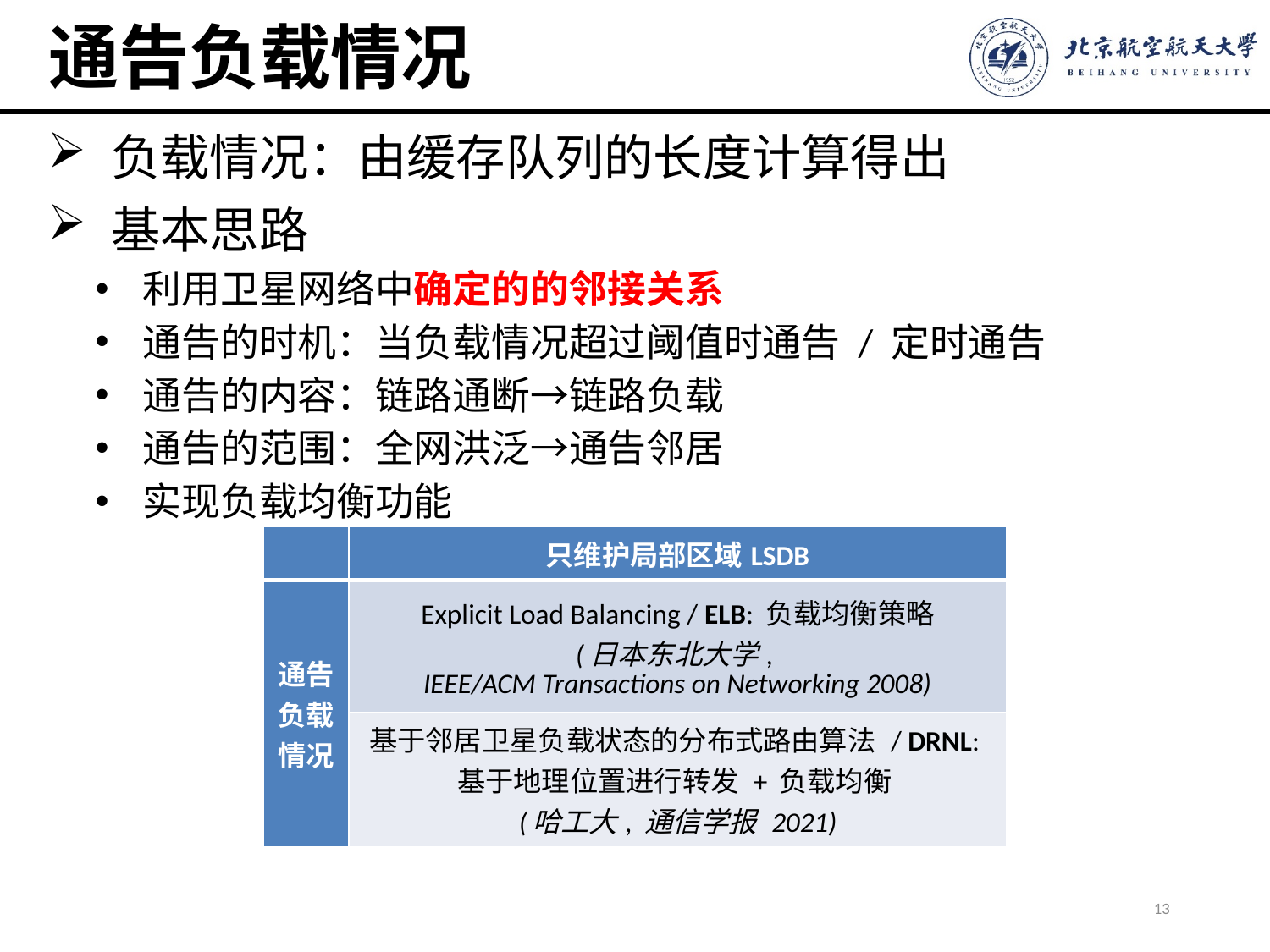

# 通告负载情况
负载情况：由缓存队列的长度计算得出
基本思路
利用卫星网络中确定的的邻接关系
通告的时机：当负载情况超过阈值时通告 / 定时通告
通告的内容：链路通断→链路负载
通告的范围：全网洪泛→通告邻居
实现负载均衡功能

|  | 只维护局部区域LSDB |
| --- | --- |
| 通告 负载情况 | Explicit Load Balancing / ELB: 负载均衡策略 (日本东北大学, IEEE/ACM Transactions on Networking 2008) |
| 缓存队列长度 变化时通告 | 基于邻居卫星负载状态的分布式路由算法 / DRNL: 基于地理位置进行转发 + 负载均衡 (哈工大, 通信学报 2021) |
13